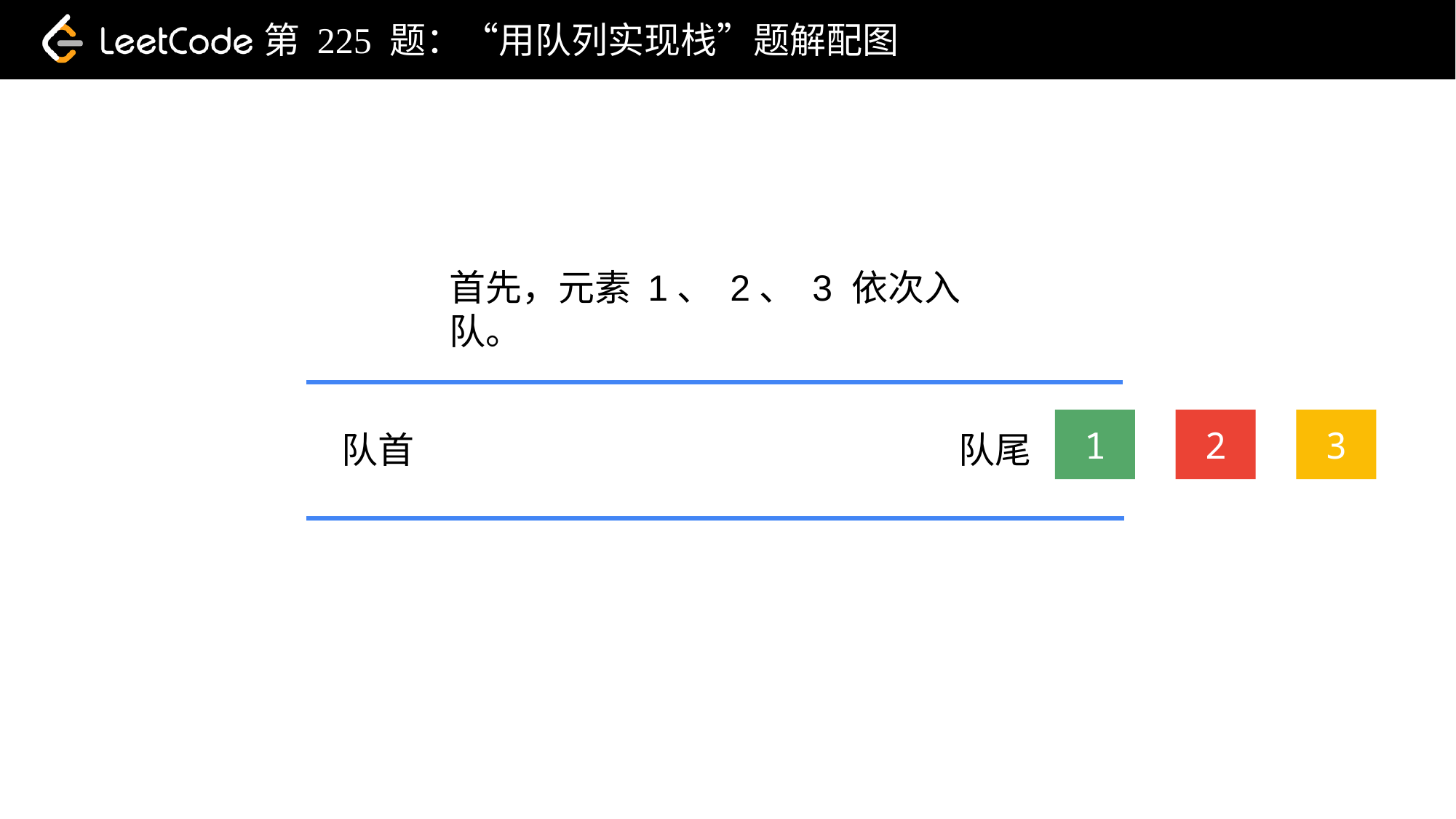

第 225 题：“用队列实现栈”题解配图
首先，元素 1、 2、 3 依次入队。
3
2
1
队尾
队首